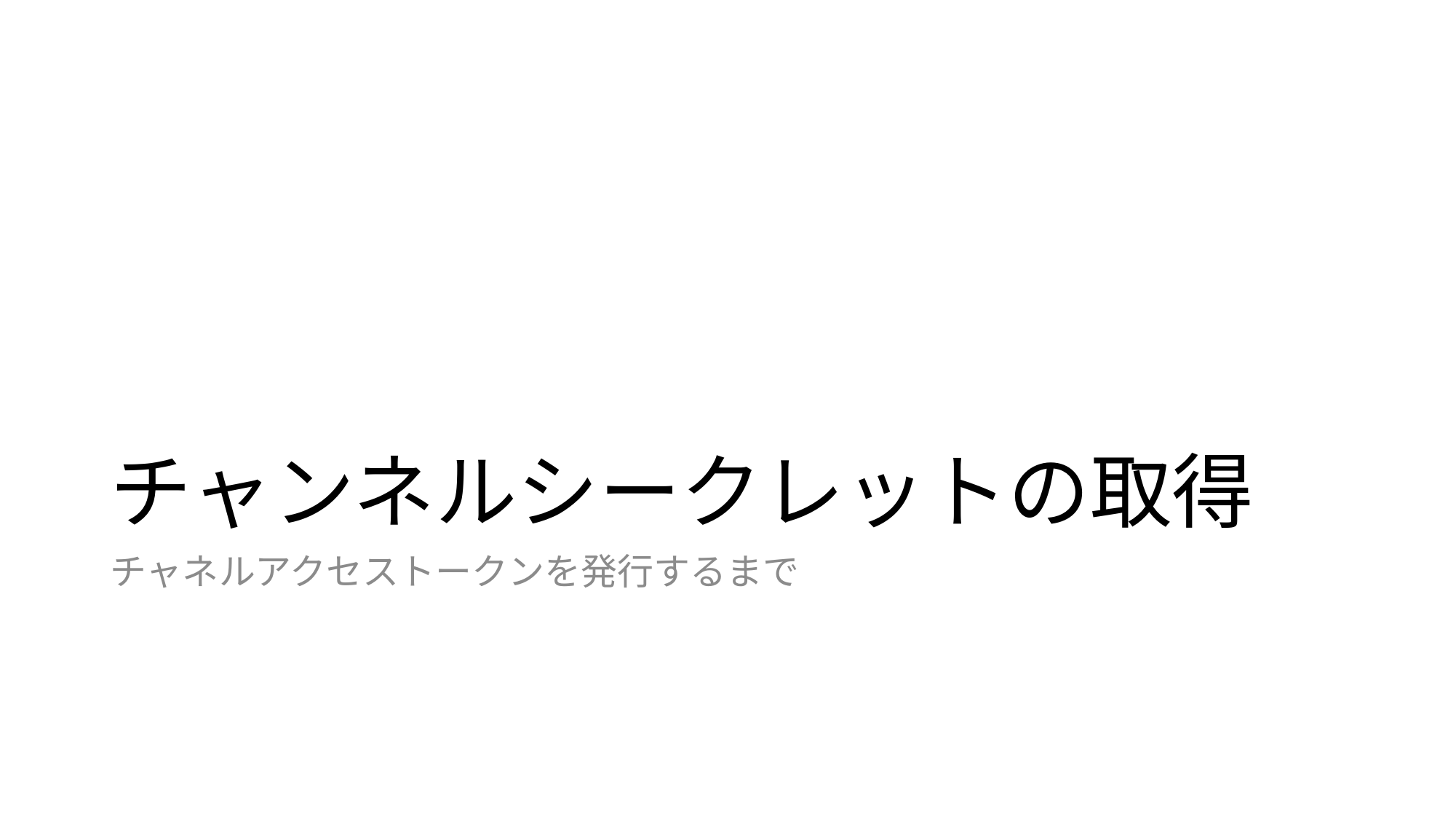

# チャンネルシークレットの取得
チャネルアクセストークンを発行するまで